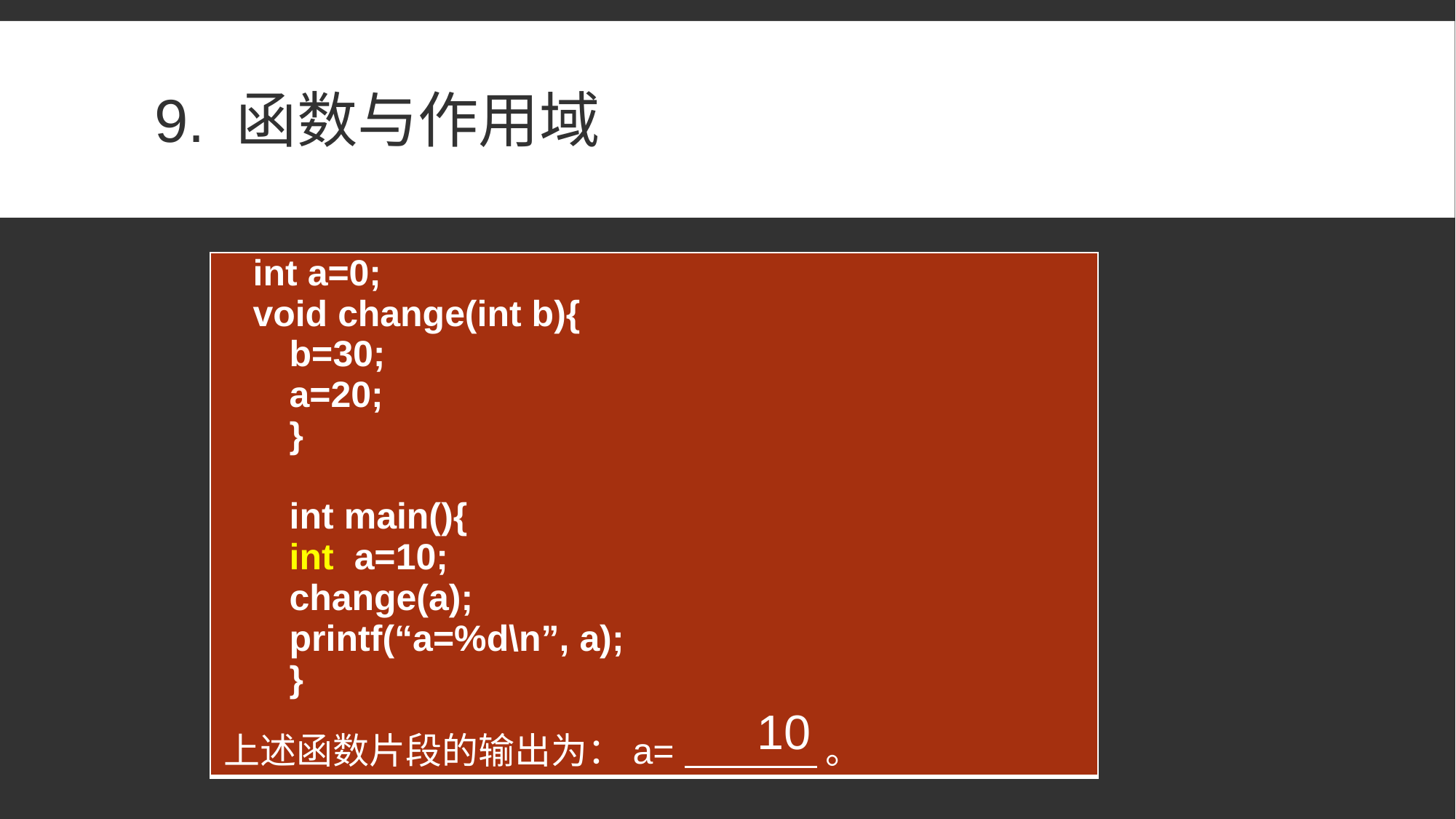

# 9. 函数与作用域
| int a=0; void change(int b){ b=30; a=20; }   int main(){ int a=10; change(a); printf(“a=%d\n”, a); } |
| --- |
Tuesday！Wednesday！
10
上述函数片段的输出为：a=              。